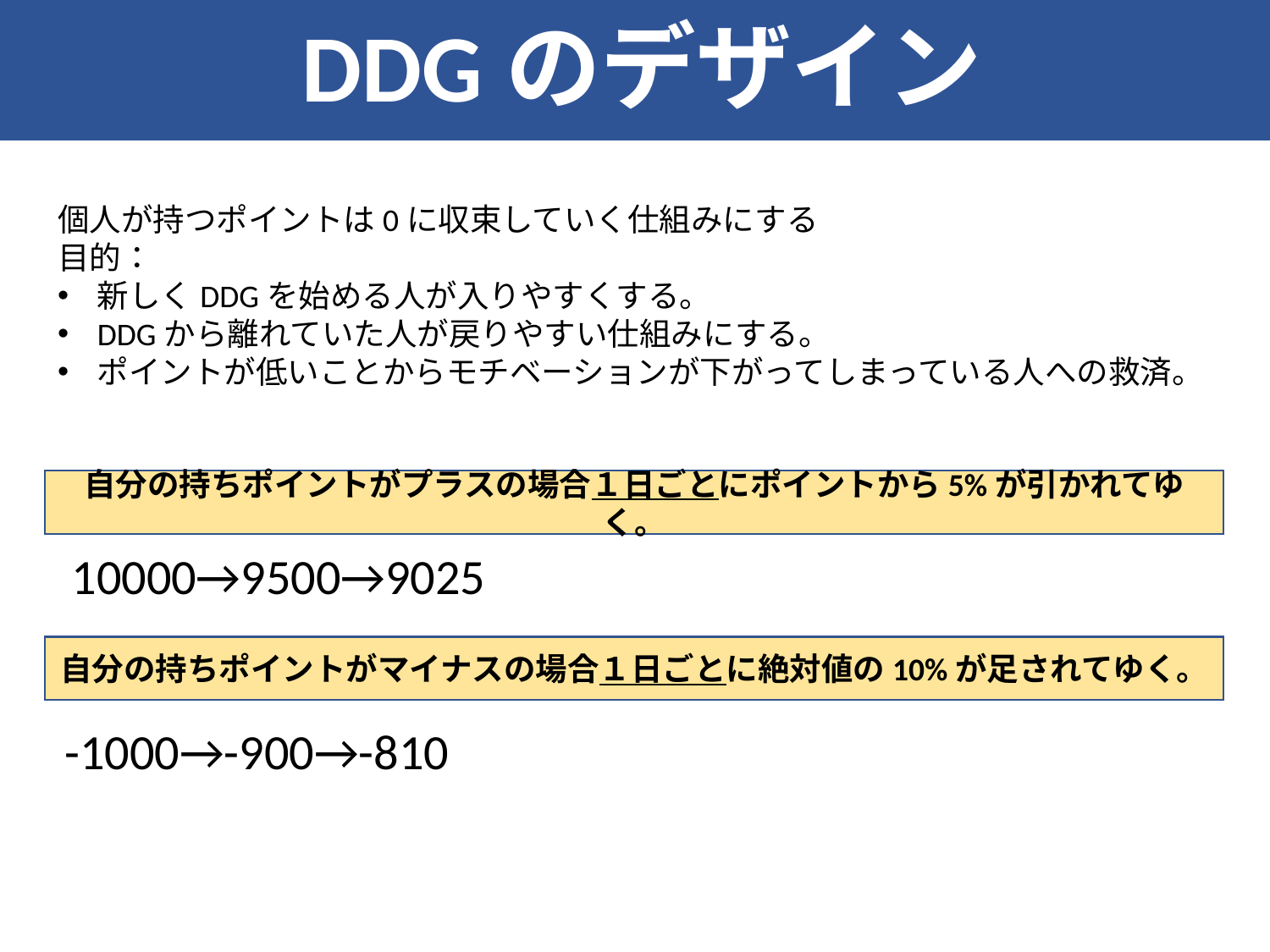

DDGのデザイン
DERC
個人が持つポイントは0に収束していく仕組みにする
目的：
新しくDDGを始める人が入りやすくする。
DDGから離れていた人が戻りやすい仕組みにする。
ポイントが低いことからモチベーションが下がってしまっている人への救済。
自分の持ちポイントがプラスの場合１日ごとにポイントから5%が引かれてゆく。
10000→9500→9025
自分の持ちポイントがマイナスの場合１日ごとに絶対値の10%が足されてゆく。
-1000→-900→-810